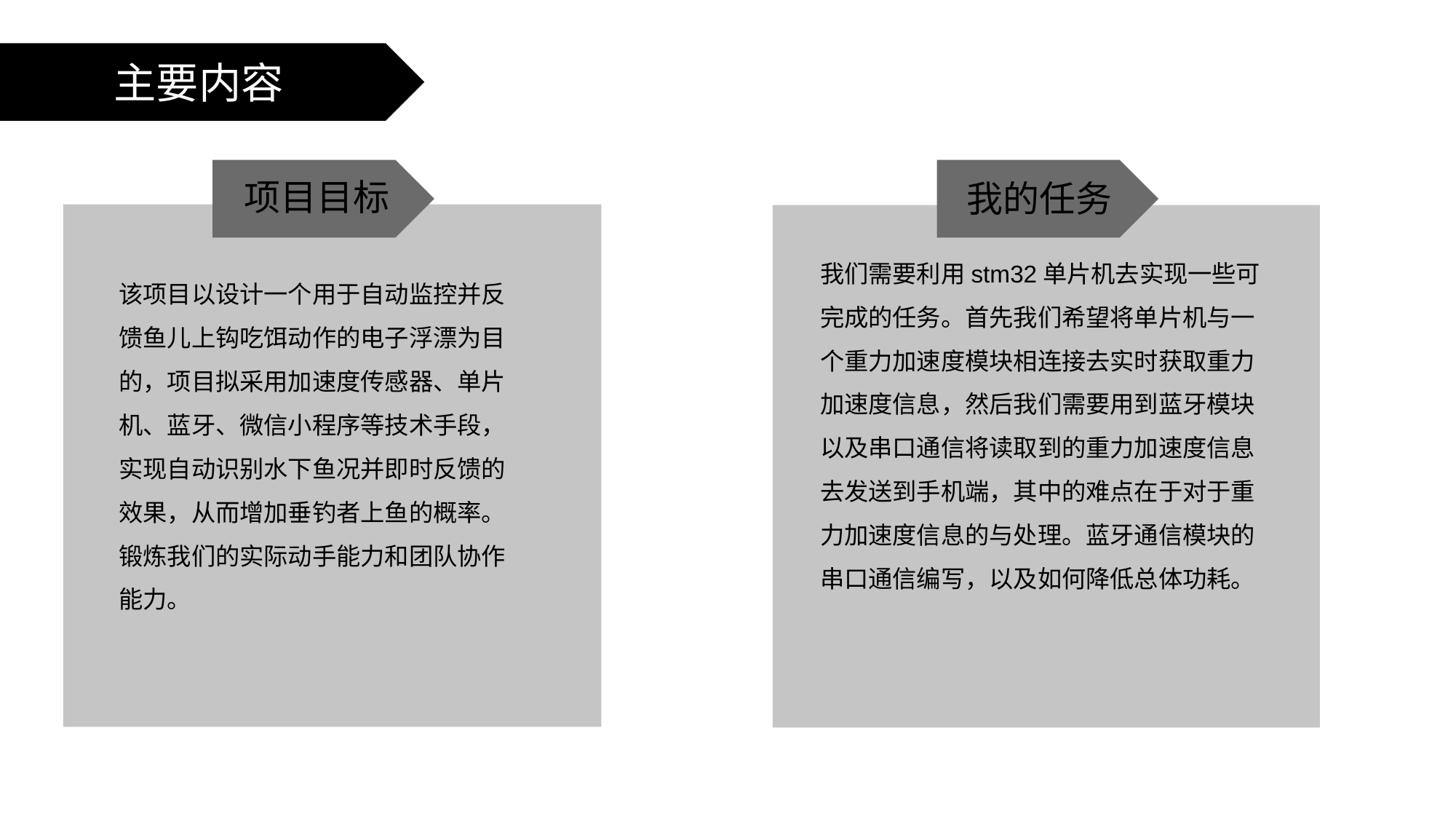

主要内容

项目目标
我的任务

我们需要利用stm32单片机去实现一些可完成的任务。首先我们希望将单片机与一个重力加速度模块相连接去实时获取重力加速度信息，然后我们需要用到蓝牙模块以及串口通信将读取到的重力加速度信息去发送到手机端，其中的难点在于对于重力加速度信息的与处理。蓝牙通信模块的串口通信编写，以及如何降低总体功耗。
该项目以设计一个用于自动监控并反馈鱼儿上钩吃饵动作的电子浮漂为目的，项目拟采用加速度传感器、单片机、蓝牙、微信小程序等技术手段，实现自动识别水下鱼况并即时反馈的效果，从而增加垂钓者上鱼的概率。
锻炼我们的实际动手能力和团队协作能力。